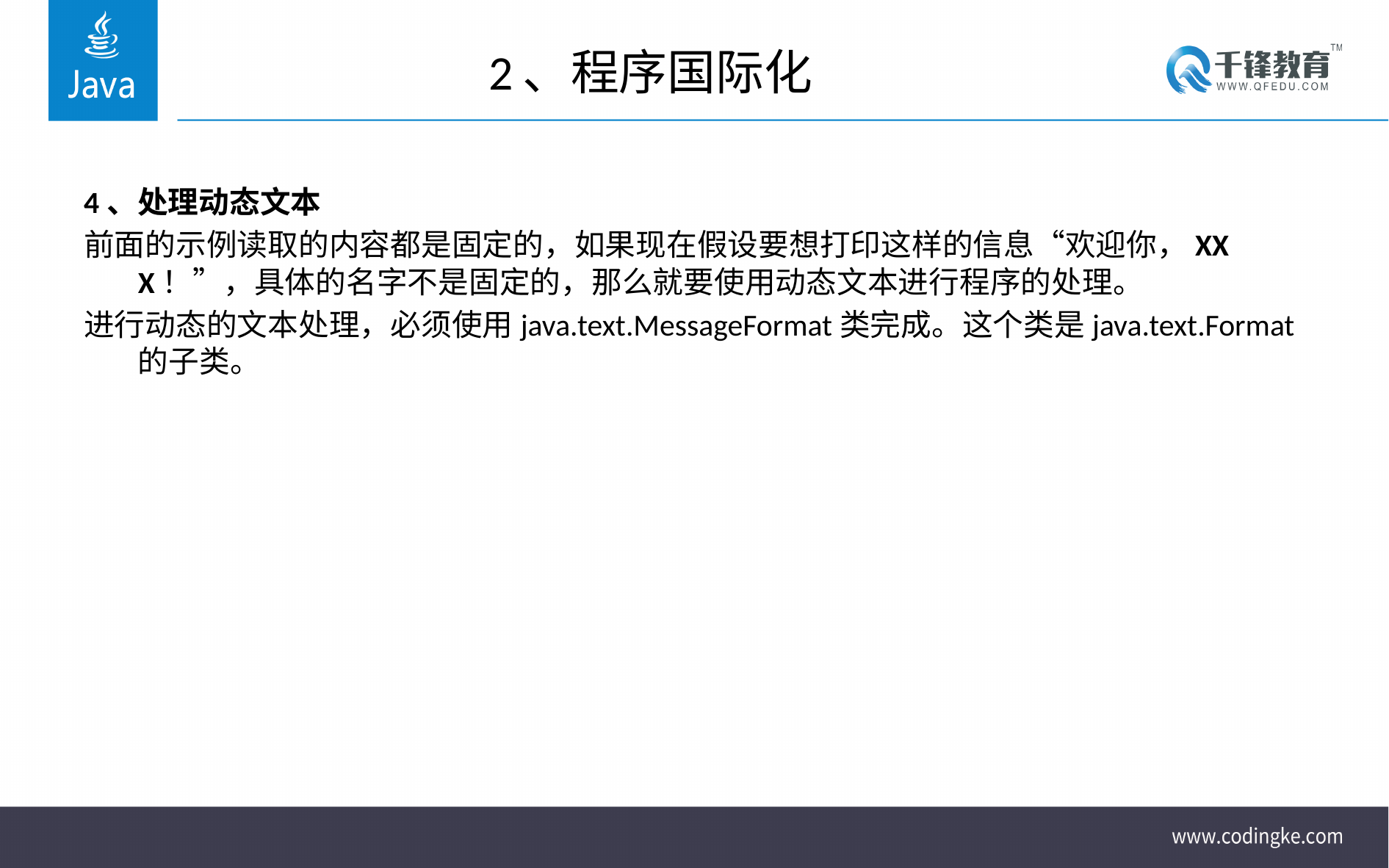

# 2、程序国际化
4、处理动态文本
前面的示例读取的内容都是固定的，如果现在假设要想打印这样的信息“欢迎你，XXX！”，具体的名字不是固定的，那么就要使用动态文本进行程序的处理。
进行动态的文本处理，必须使用java.text.MessageFormat类完成。这个类是java.text.Format的子类。